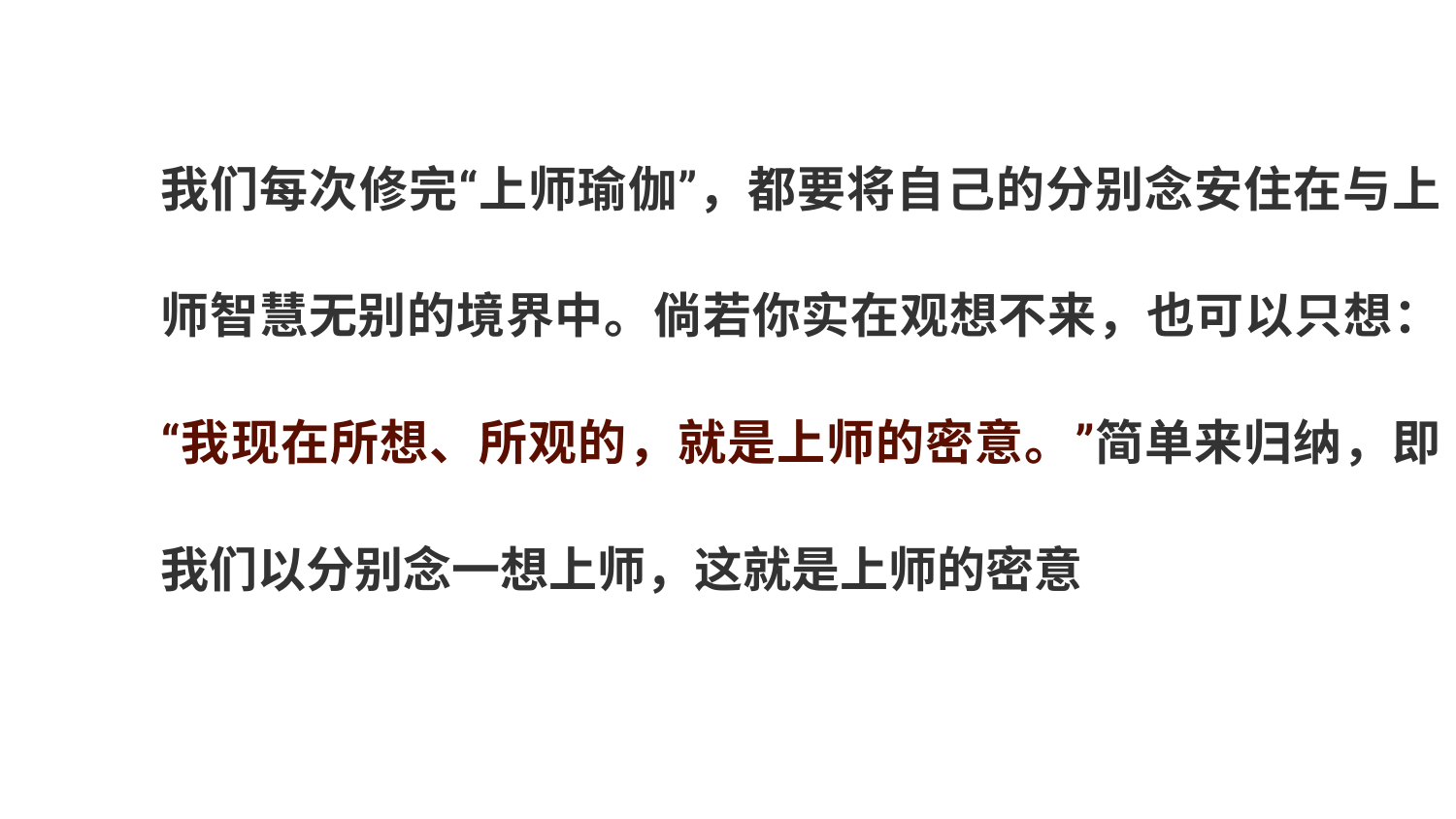

我们每次修完“上师瑜伽”，都要将自己的分别念安住在与上师智慧无别的境界中。倘若你实在观想不来，也可以只想：“我现在所想、所观的，就是上师的密意。”简单来归纳，即我们以分别念一想上师，这就是上师的密意